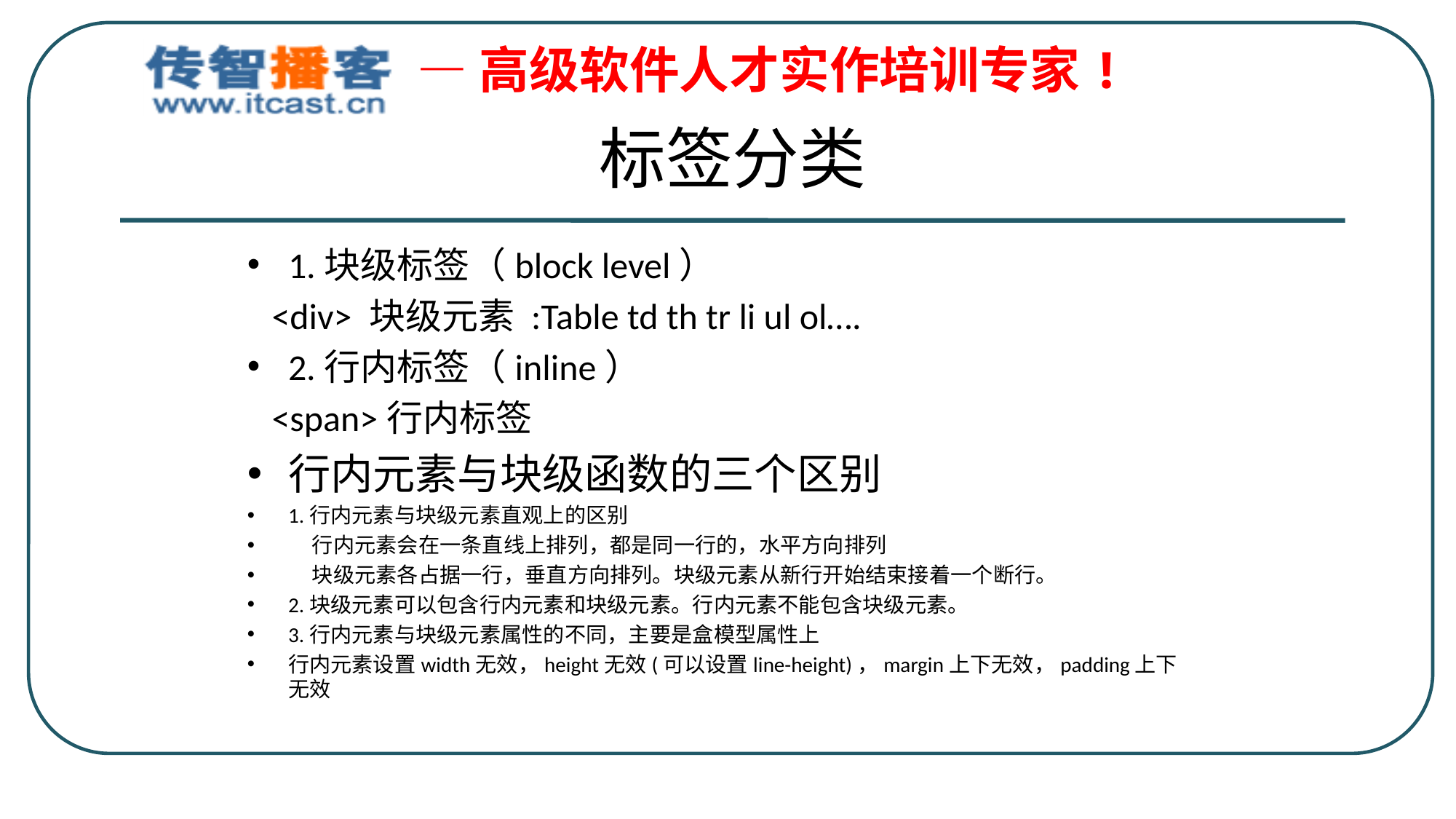

# 标签分类
1.块级标签（block level）
   <div> 块级元素 :Table td th tr li ul ol….
2.行内标签（inline）
   <span>行内标签
行内元素与块级函数的三个区别
1.行内元素与块级元素直观上的区别
    行内元素会在一条直线上排列，都是同一行的，水平方向排列
    块级元素各占据一行，垂直方向排列。块级元素从新行开始结束接着一个断行。
2.块级元素可以包含行内元素和块级元素。行内元素不能包含块级元素。
3.行内元素与块级元素属性的不同，主要是盒模型属性上
行内元素设置width无效，height无效(可以设置line-height)，margin上下无效，padding上下无效